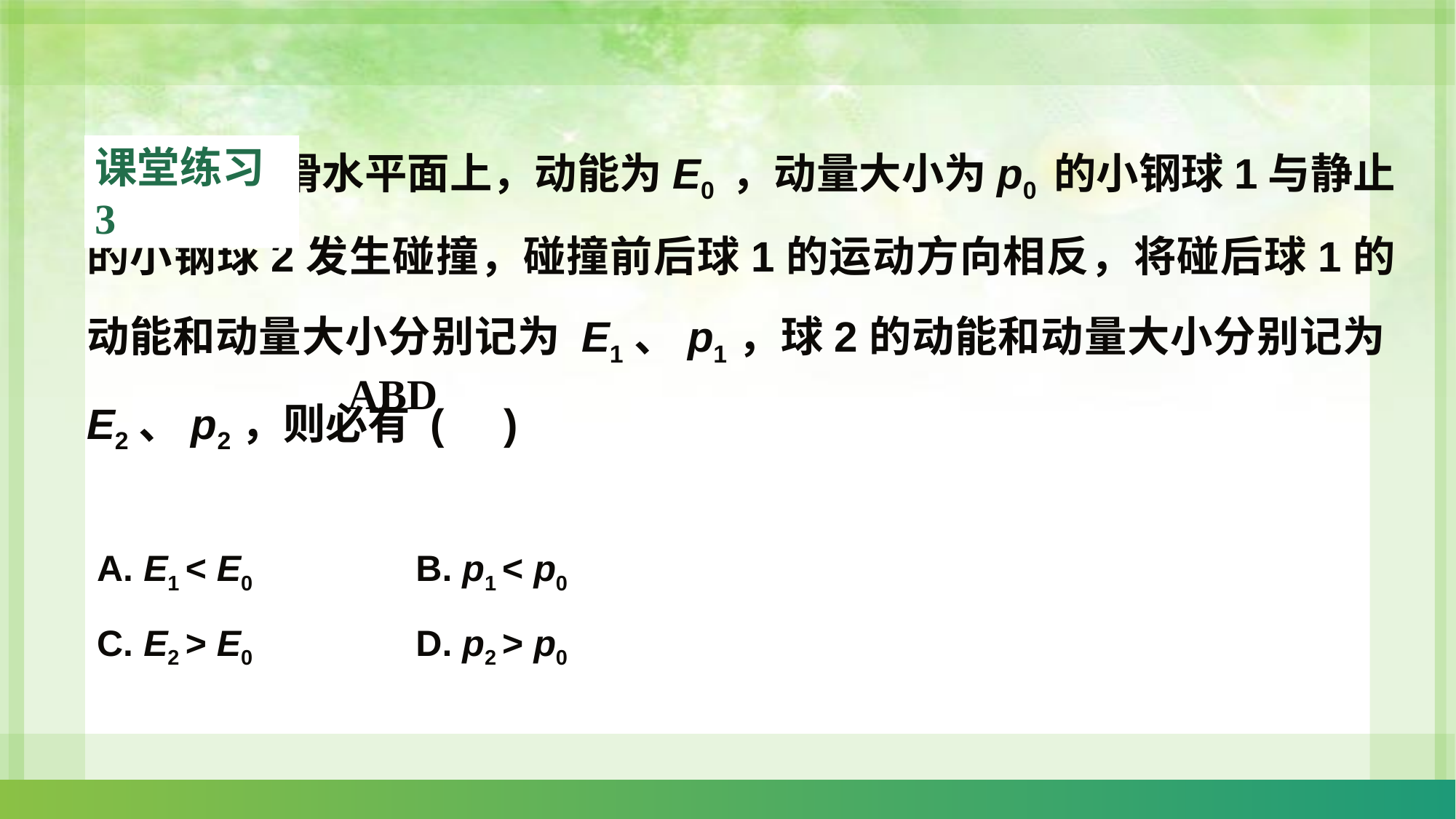

在光滑水平面上，动能为E0 ，动量大小为p0 的小钢球1与静止的小钢球2发生碰撞，碰撞前后球1的运动方向相反，将碰后球1的动能和动量大小分别记为 E1、p1，球2的动能和动量大小分别记为E2、p2，则必有 (     )

 A. E1 < E0                            B. p1 < p0
 C. E2 > E0                            D. p2 > p0
课堂练习3
ABD